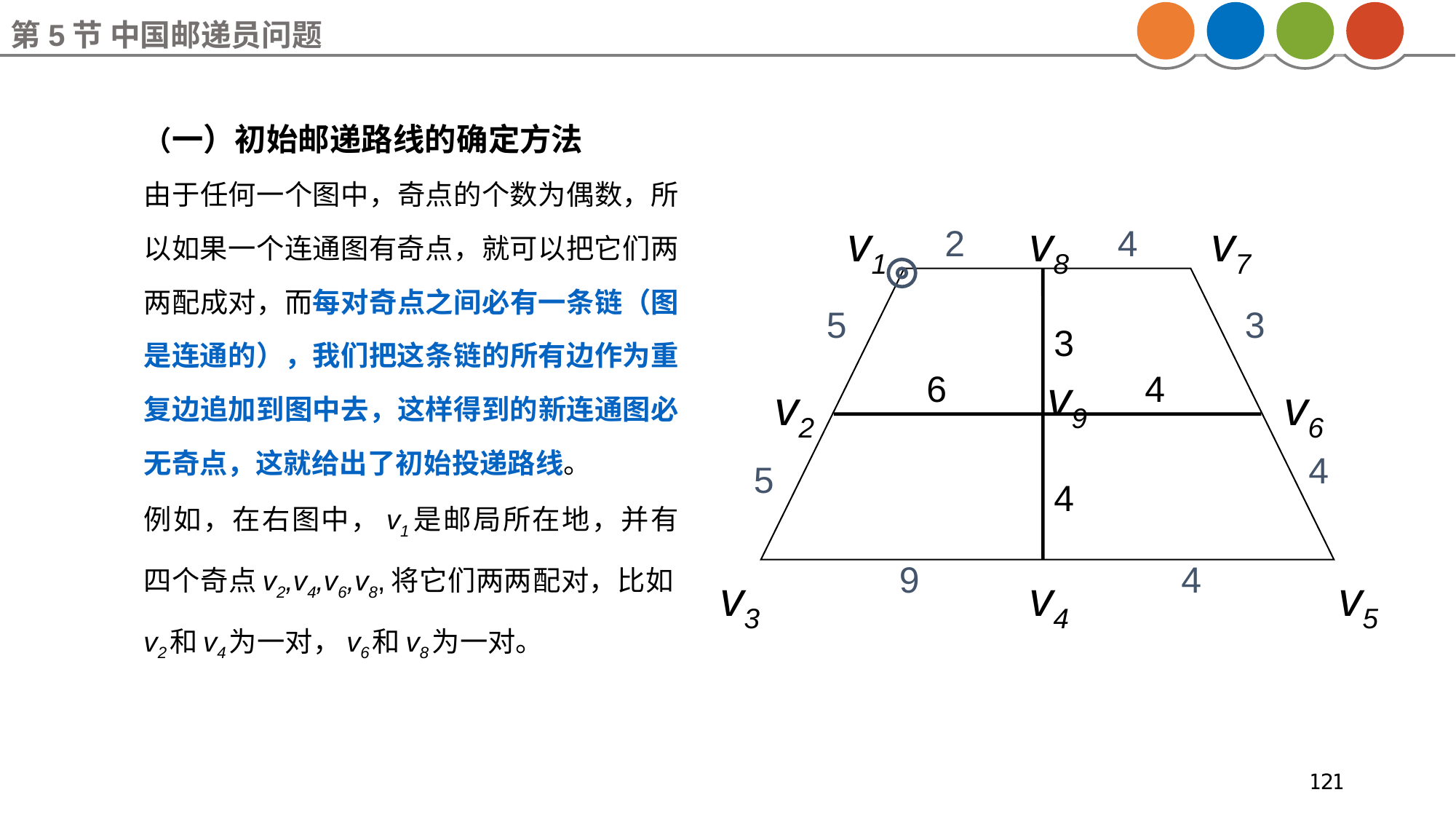

第5节 中国邮递员问题
（一）初始邮递路线的确定方法
由于任何一个图中，奇点的个数为偶数，所以如果一个连通图有奇点，就可以把它们两两配成对，而每对奇点之间必有一条链（图是连通的），我们把这条链的所有边作为重复边追加到图中去，这样得到的新连通图必无奇点，这就给出了初始投递路线。
例如，在右图中，v1是邮局所在地，并有四个奇点v2,v4,v6,v8,将它们两两配对，比如v2和v4为一对，v6和v8为一对。

v1
v8
v7
2
4

5
3
3
6
v9
4
v2
v6

4
5
4
9
4
v3
v4
v5
121